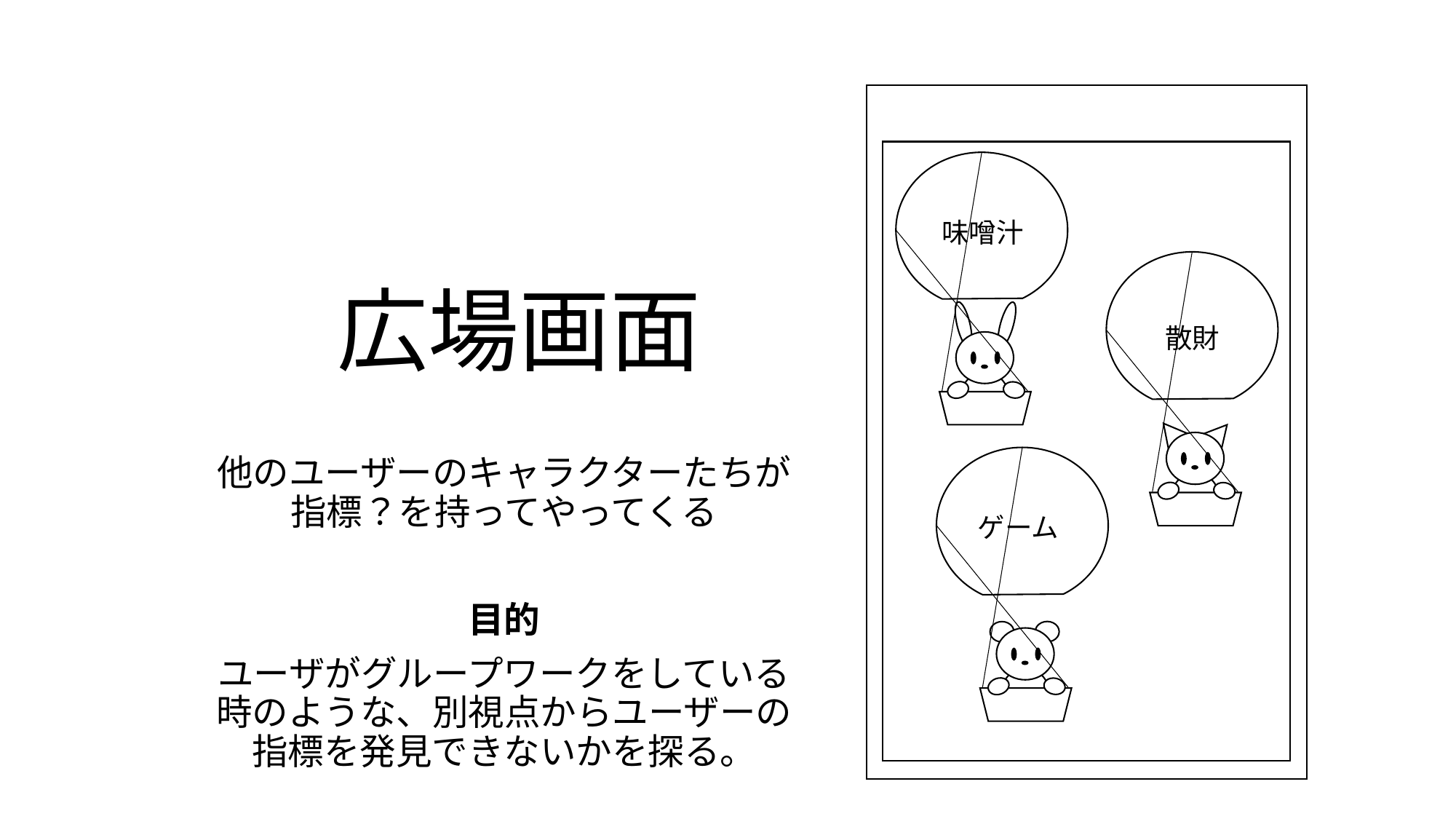

味噌汁

# 広場画面
散財

他のユーザーのキャラクターたちが指標？を持ってやってくる

目的
ユーザがグループワークをしている時のような、別視点からユーザーの指標を発見できないかを探る。
ゲーム